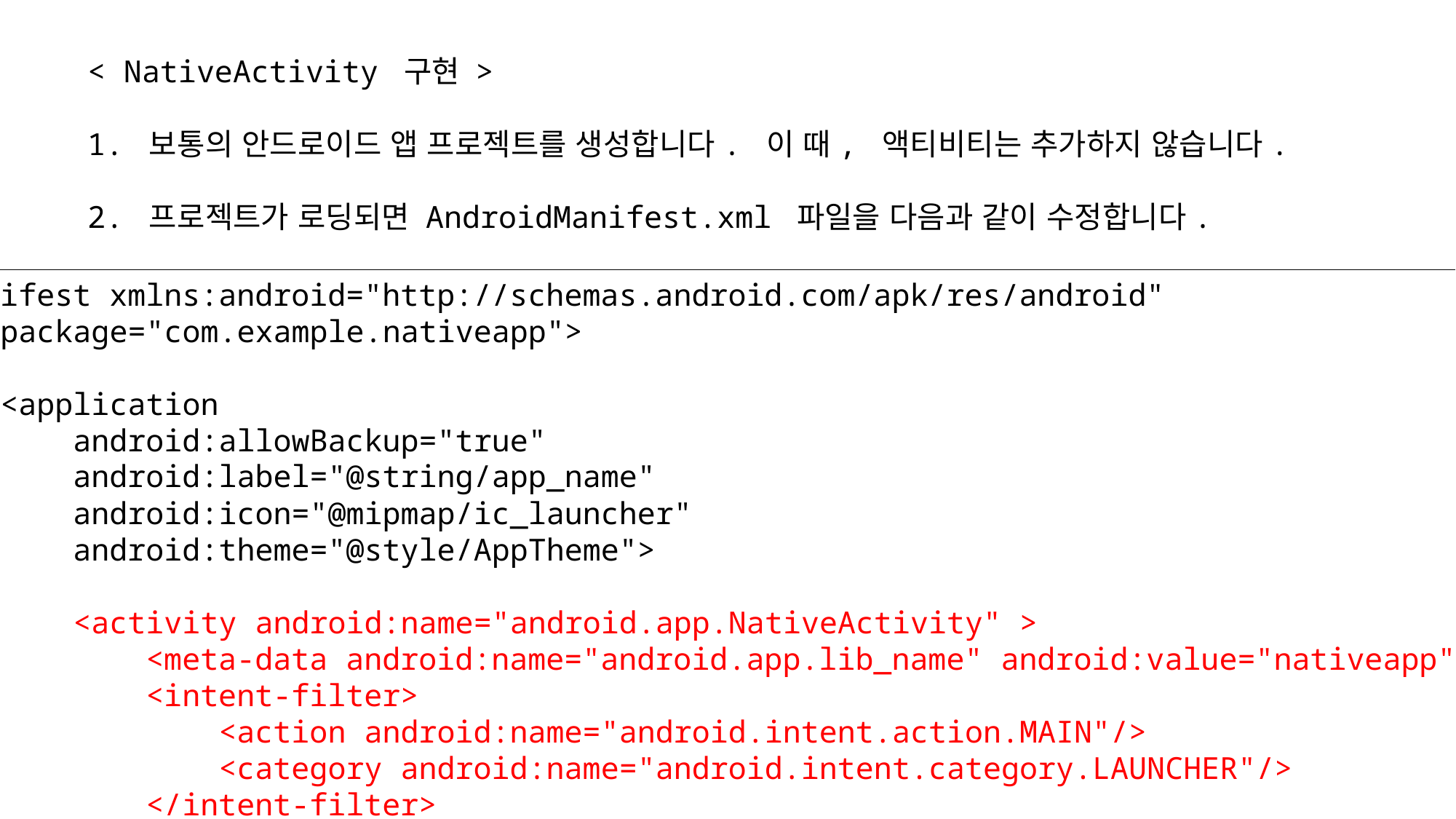

< NativeActivity 구현 >

1. 보통의 안드로이드 앱 프로젝트를 생성합니다. 이 때, 액티비티는 추가하지 않습니다.

2. 프로젝트가 로딩되면 AndroidManifest.xml 파일을 다음과 같이 수정합니다.
<manifest xmlns:android="http://schemas.android.com/apk/res/android"
    package="com.example.nativeapp">

    <application
        android:allowBackup="true"
        android:label="@string/app_name"
        android:icon="@mipmap/ic_launcher"
        android:theme="@style/AppTheme">

        <activity android:name="android.app.NativeActivity" >
            <meta-data android:name="android.app.lib_name" android:value="nativeapp" />
            <intent-filter>
                <action android:name="android.intent.action.MAIN"/>
                <category android:name="android.intent.category.LAUNCHER"/>
            </intent-filter>
        </activity>

    </application>
</manifest>